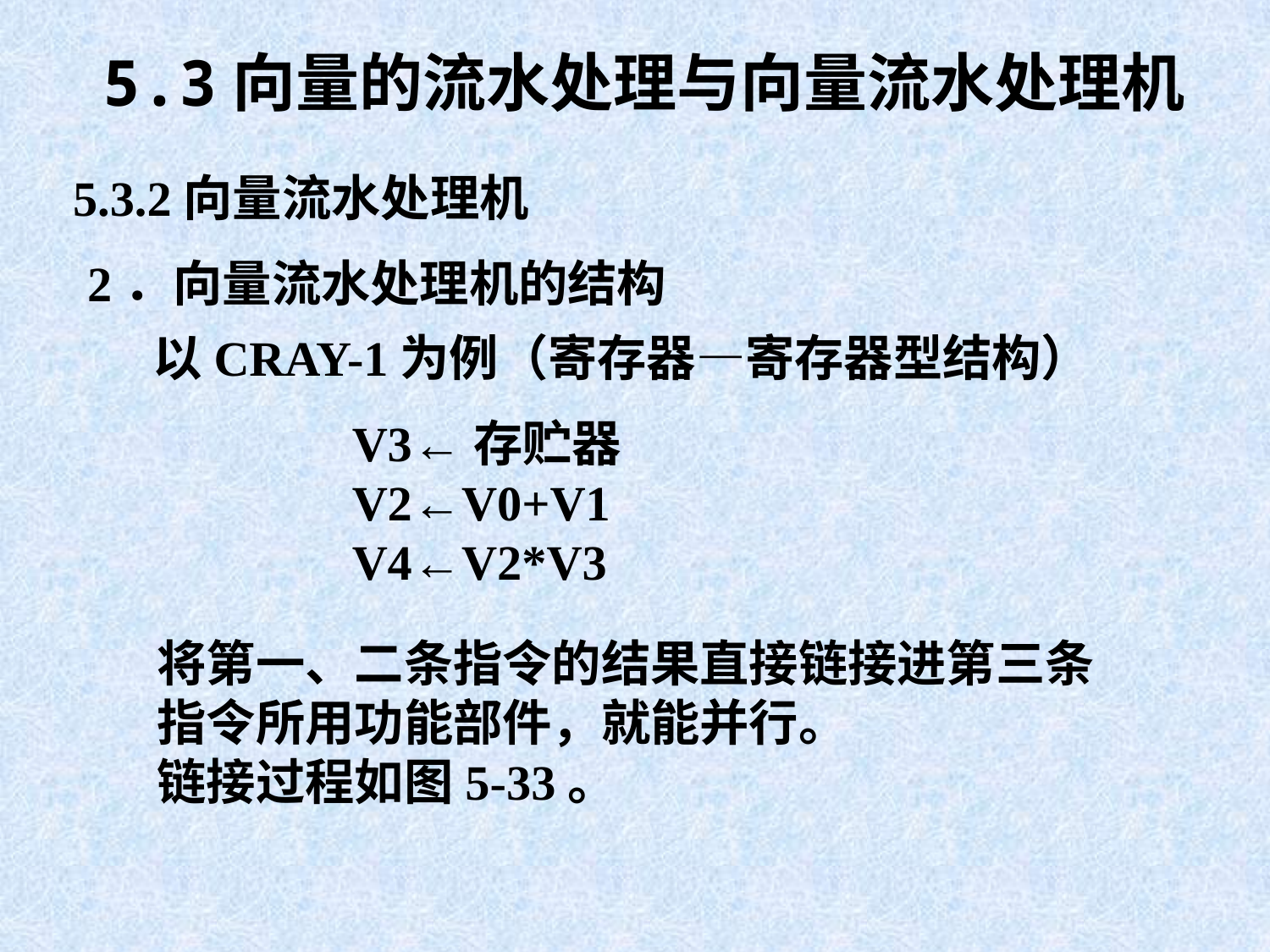

5.3向量的流水处理与向量流水处理机
5.3.2向量流水处理机
2．向量流水处理机的结构
以CRAY-1为例（寄存器—寄存器型结构）
V3←存贮器
V2←V0+V1
V4←V2*V3
将第一、二条指令的结果直接链接进第三条指令所用功能部件，就能并行。
链接过程如图5-33。